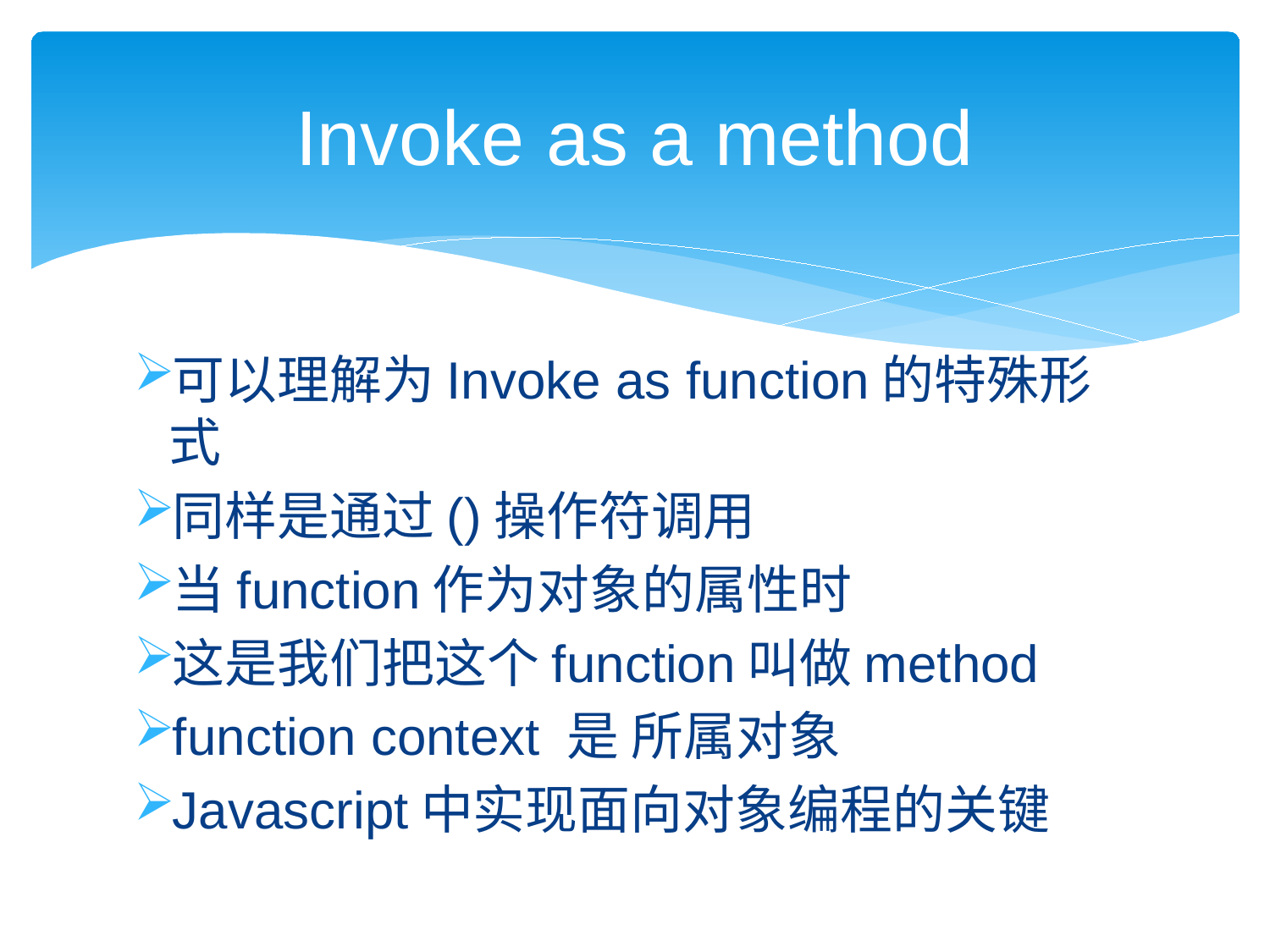

# Invoke as a method

可以理解为Invoke as function的特殊形式
同样是通过()操作符调用
当function作为对象的属性时
这是我们把这个function叫做method
function context 是 所属对象
Javascript中实现面向对象编程的关键